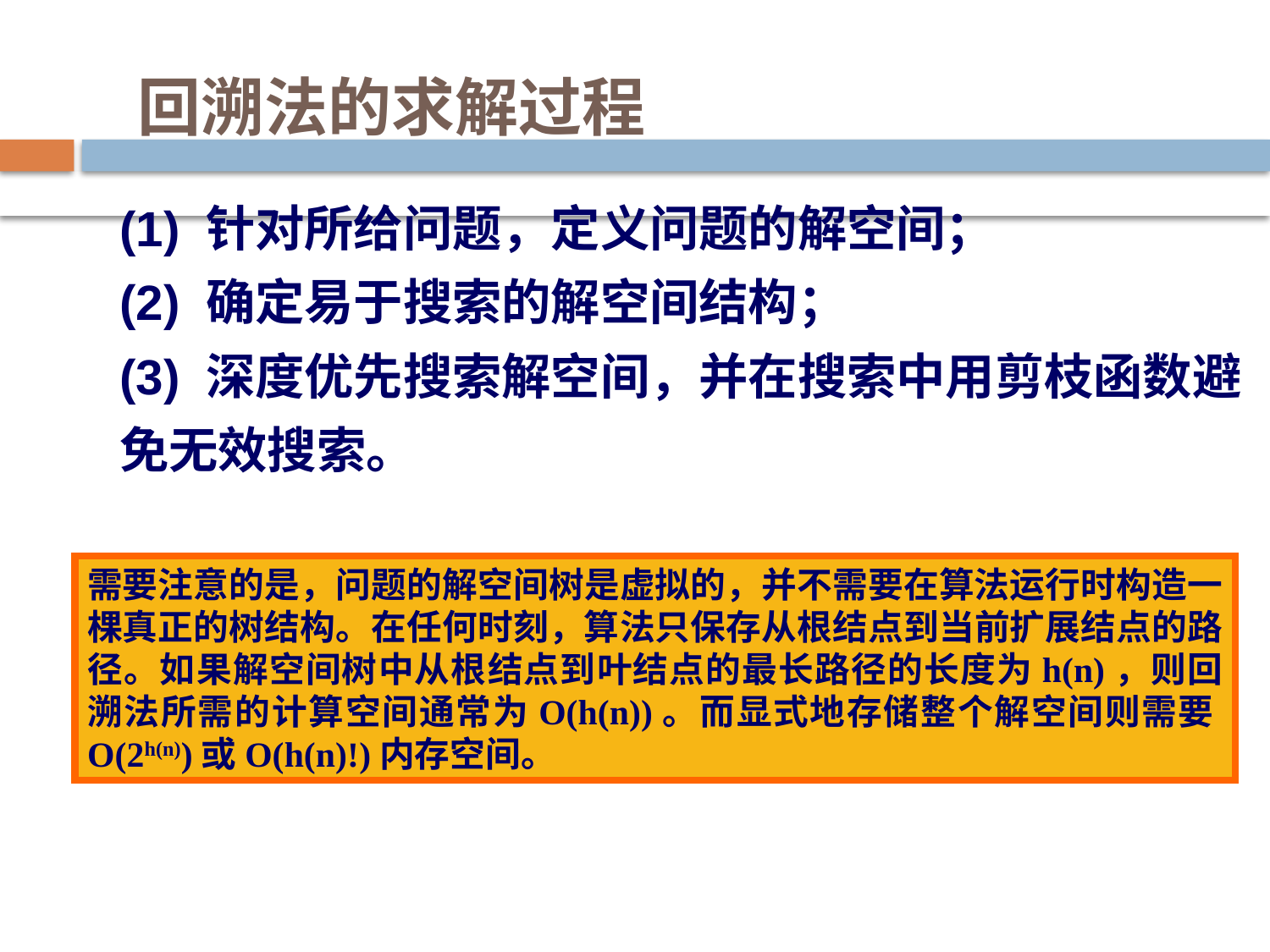

# 回溯法的求解过程
(1) 针对所给问题，定义问题的解空间；
(2) 确定易于搜索的解空间结构；
(3) 深度优先搜索解空间，并在搜索中用剪枝函数避免无效搜索。
需要注意的是，问题的解空间树是虚拟的，并不需要在算法运行时构造一棵真正的树结构。在任何时刻，算法只保存从根结点到当前扩展结点的路径。如果解空间树中从根结点到叶结点的最长路径的长度为h(n)，则回溯法所需的计算空间通常为O(h(n))。而显式地存储整个解空间则需要O(2h(n))或O(h(n)!)内存空间。